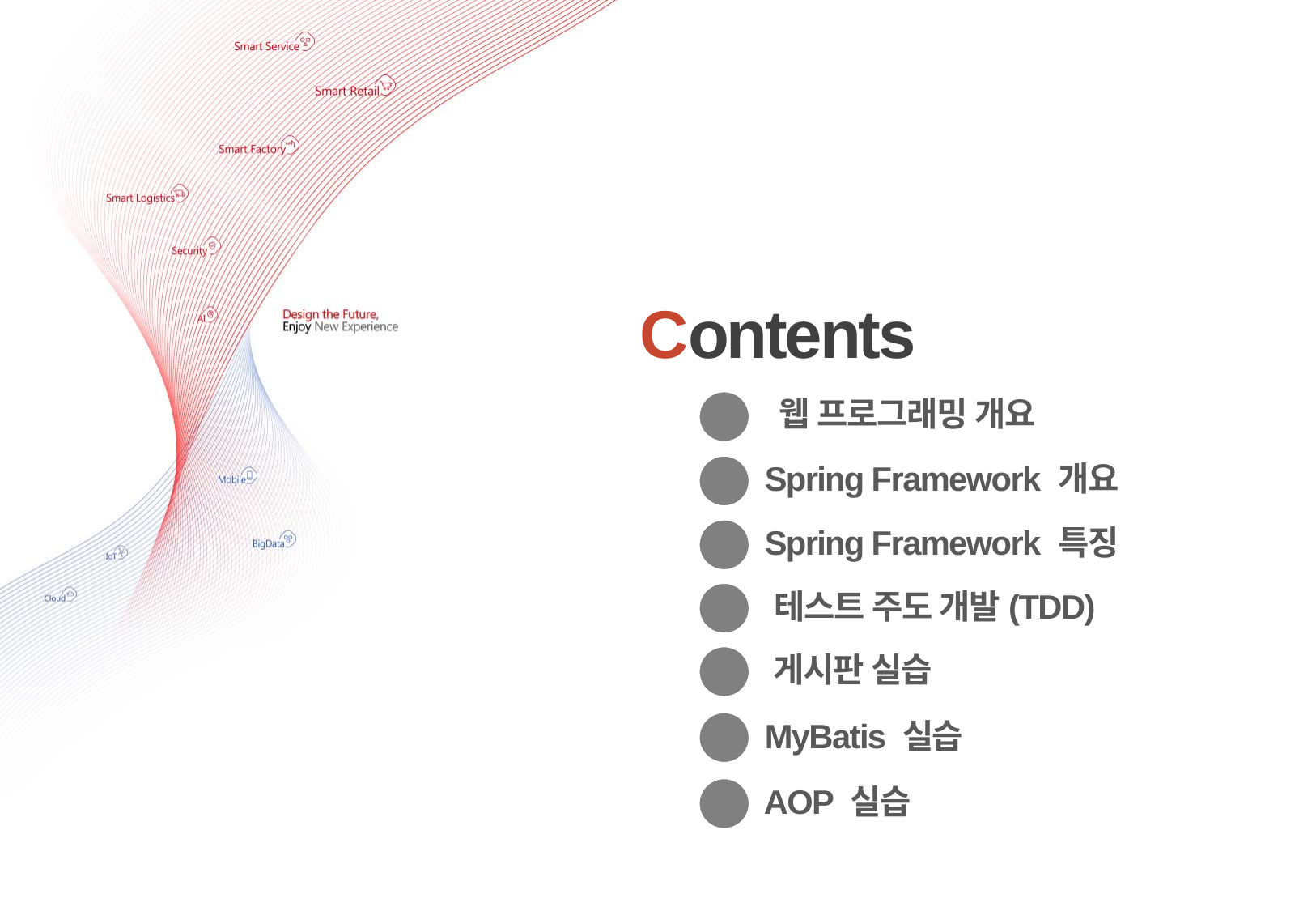

Contents
웹 프로그래밍 개요
Ⅰ

Spring Framework 개요
Ⅱ

Spring Framework 특징

Ⅲ
테스트 주도 개발(TDD)
Ⅳ

게시판 실습
Ⅴ

MyBatis 실습
Ⅵ

AOP 실습
Ⅵ